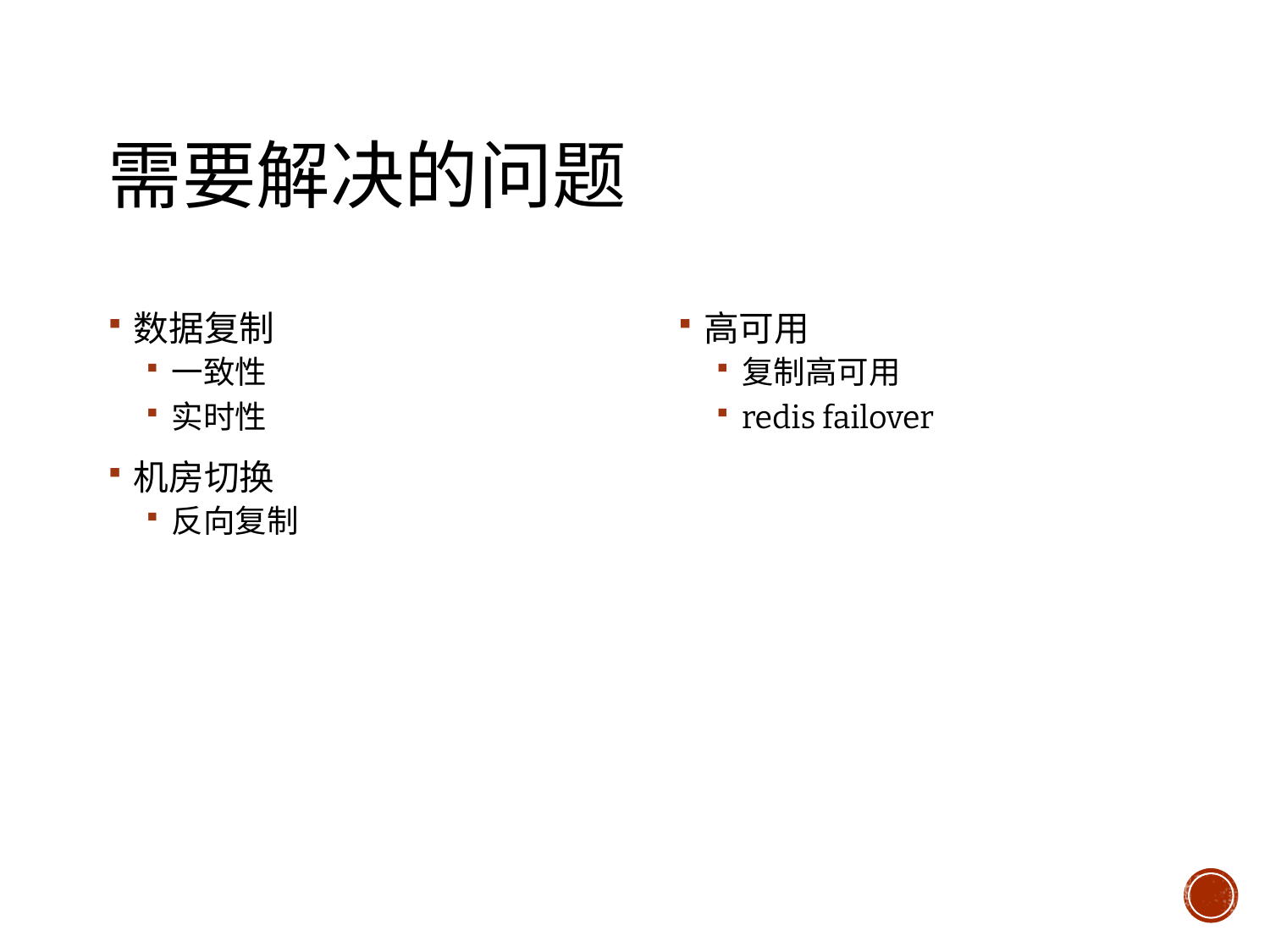

# 需要解决的问题
数据复制
一致性
实时性
机房切换
反向复制
高可用
复制高可用
redis failover